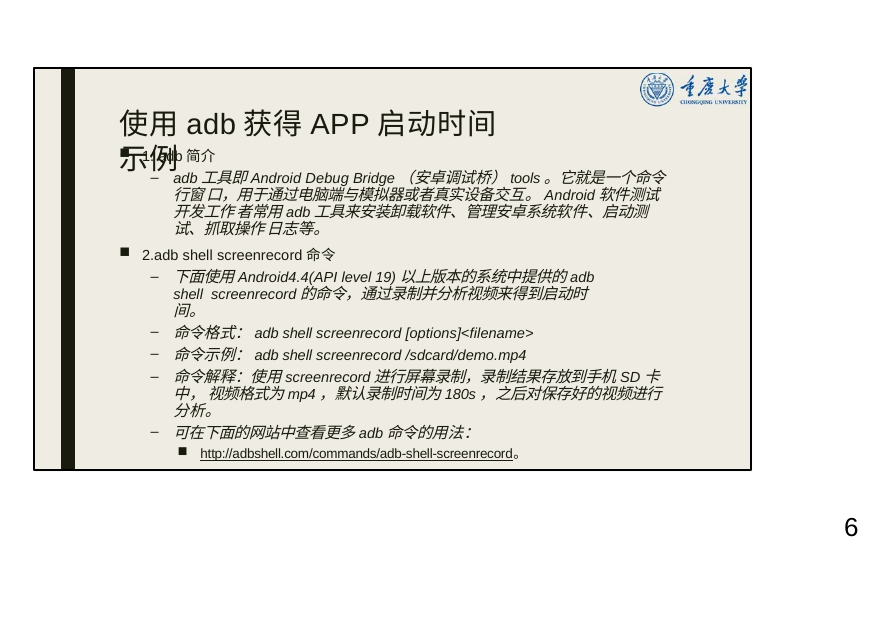

# 使用adb获得APP启动时间示例
1. adb简介
adb工具即Android Debug Bridge（安卓调试桥）tools。它就是一个命令行窗 口，用于通过电脑端与模拟器或者真实设备交互。Android软件测试开发工作 者常用adb工具来安装卸载软件、管理安卓系统软件、启动测试、抓取操作 日志等。
2.adb shell screenrecord命令
下面使用Android4.4(API level 19)以上版本的系统中提供的adb shell  screenrecord的命令，通过录制并分析视频来得到启动时间。
命令格式：adb shell screenrecord [options]<filename>
命令示例：adb shell screenrecord /sdcard/demo.mp4
命令解释：使用screenrecord进行屏幕录制，录制结果存放到手机SD卡中， 视频格式为mp4，默认录制时间为180s，之后对保存好的视频进行分析。
可在下面的网站中查看更多adb命令的用法：
http://adbshell.com/commands/adb-shell-screenrecord。
6